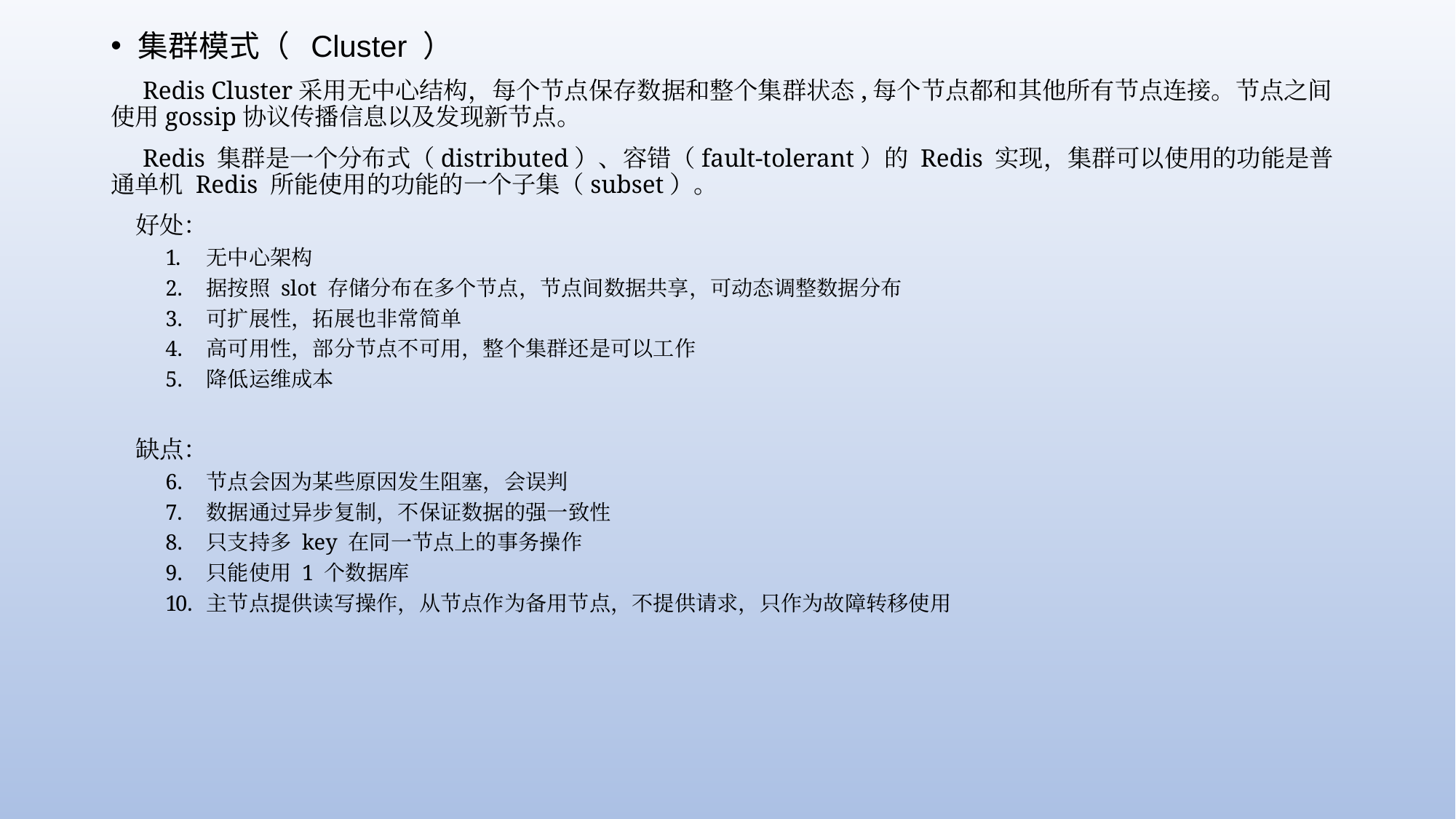

集群模式（  Cluster ）
     Redis Cluster采用无中心结构，每个节点保存数据和整个集群状态,每个节点都和其他所有节点连接。节点之间使用gossip协议传播信息以及发现新节点。
     Redis 集群是一个分布式（distributed）、容错（fault-tolerant）的 Redis 实现，集群可以使用的功能是普通单机 Redis 所能使用的功能的一个子集（subset）。
   好处：
无中心架构
据按照 slot 存储分布在多个节点，节点间数据共享，可动态调整数据分布
可扩展性，拓展也非常简单
高可用性，部分节点不可用，整个集群还是可以工作
降低运维成本

   缺点：
节点会因为某些原因发生阻塞，会误判
数据通过异步复制，不保证数据的强一致性
只支持多 key 在同一节点上的事务操作
只能使用 1 个数据库
主节点提供读写操作，从节点作为备用节点，不提供请求，只作为故障转移使用